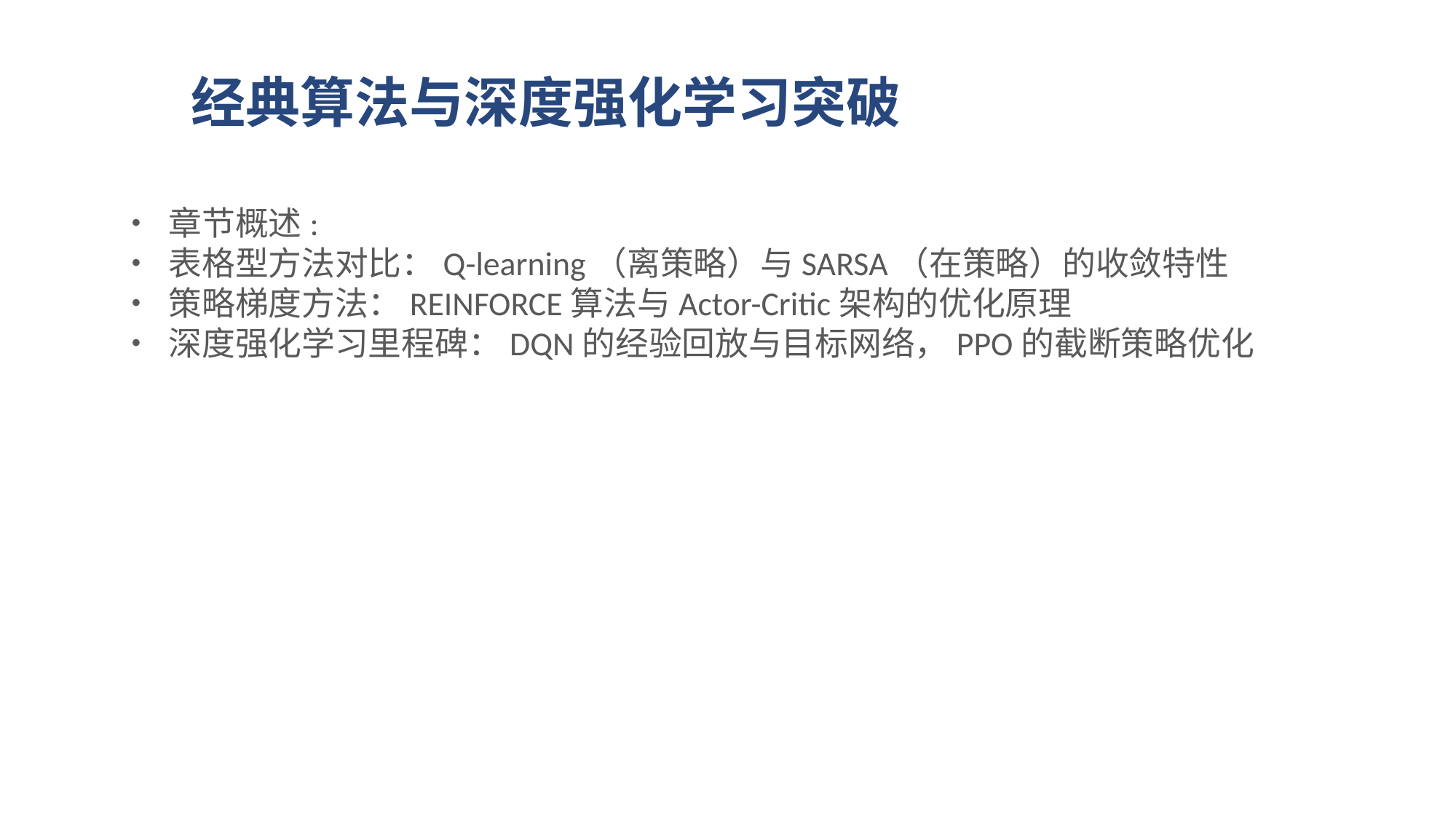

# 经典算法与深度强化学习突破

• 章节概述:
• 表格型方法对比：Q-learning（离策略）与SARSA（在策略）的收敛特性
• 策略梯度方法：REINFORCE算法与Actor-Critic架构的优化原理
• 深度强化学习里程碑：DQN的经验回放与目标网络，PPO的截断策略优化